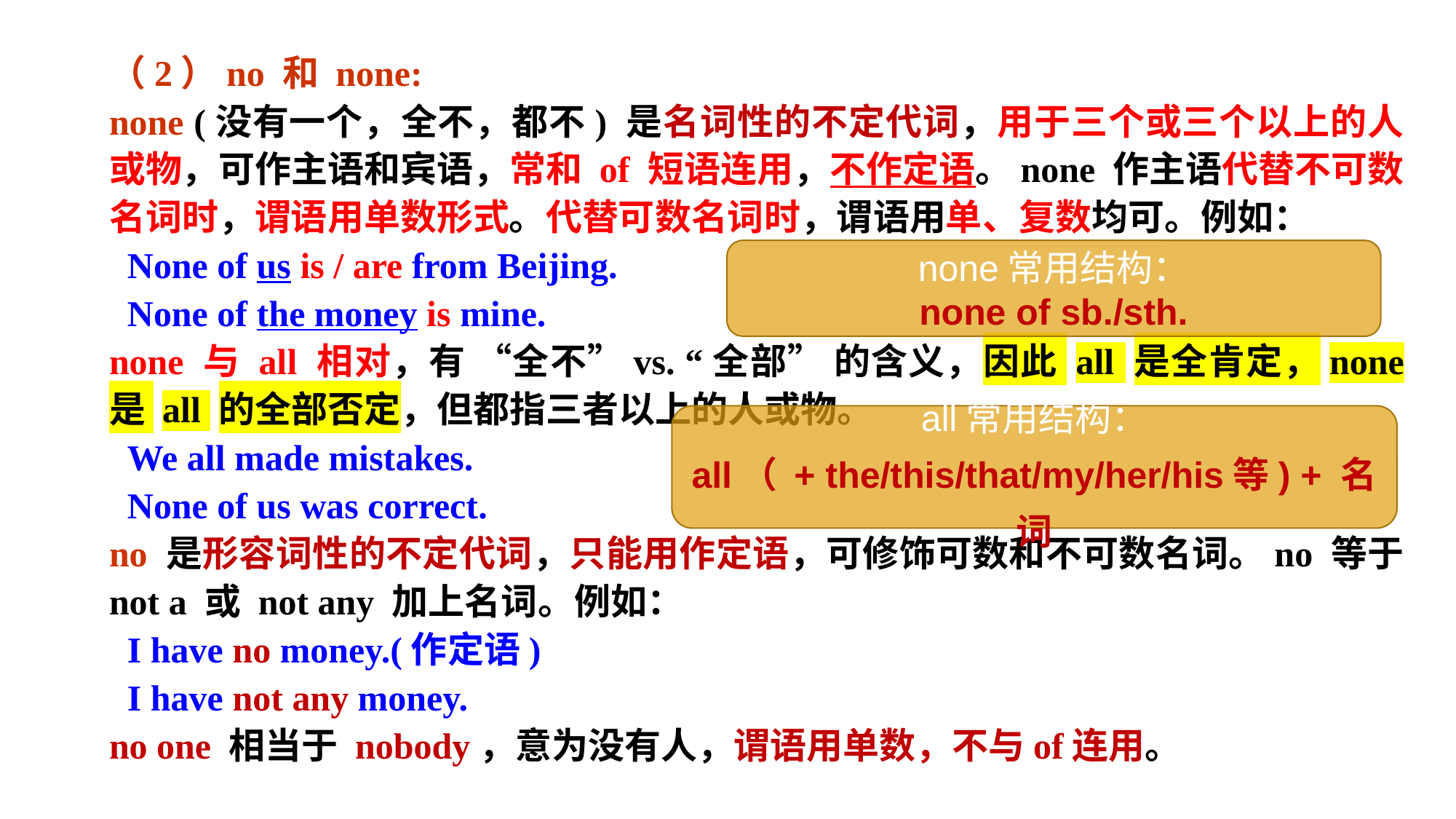

（2）no 和 none:
none (没有一个，全不，都不) 是名词性的不定代词，用于三个或三个以上的人或物，可作主语和宾语，常和 of 短语连用，不作定语。none 作主语代替不可数名词时，谓语用单数形式。代替可数名词时，谓语用单、复数均可。例如：
  None of us is / are from Beijing.
  None of the money is mine.
none 与 all 相对，有 “全不”vs. “全部” 的含义，因此 all 是全肯定，none 是 all 的全部否定，但都指三者以上的人或物。
  We all made mistakes.
  None of us was correct.
no 是形容词性的不定代词，只能用作定语，可修饰可数和不可数名词。no 等于 not a 或 not any 加上名词。例如：
  I have no money.(作定语)
  I have not any money.
no one 相当于 nobody，意为没有人，谓语用单数，不与of连用。
none常用结构：
none of sb./sth.
all常用结构：
all（ + the/this/that/my/her/his等) + 名词